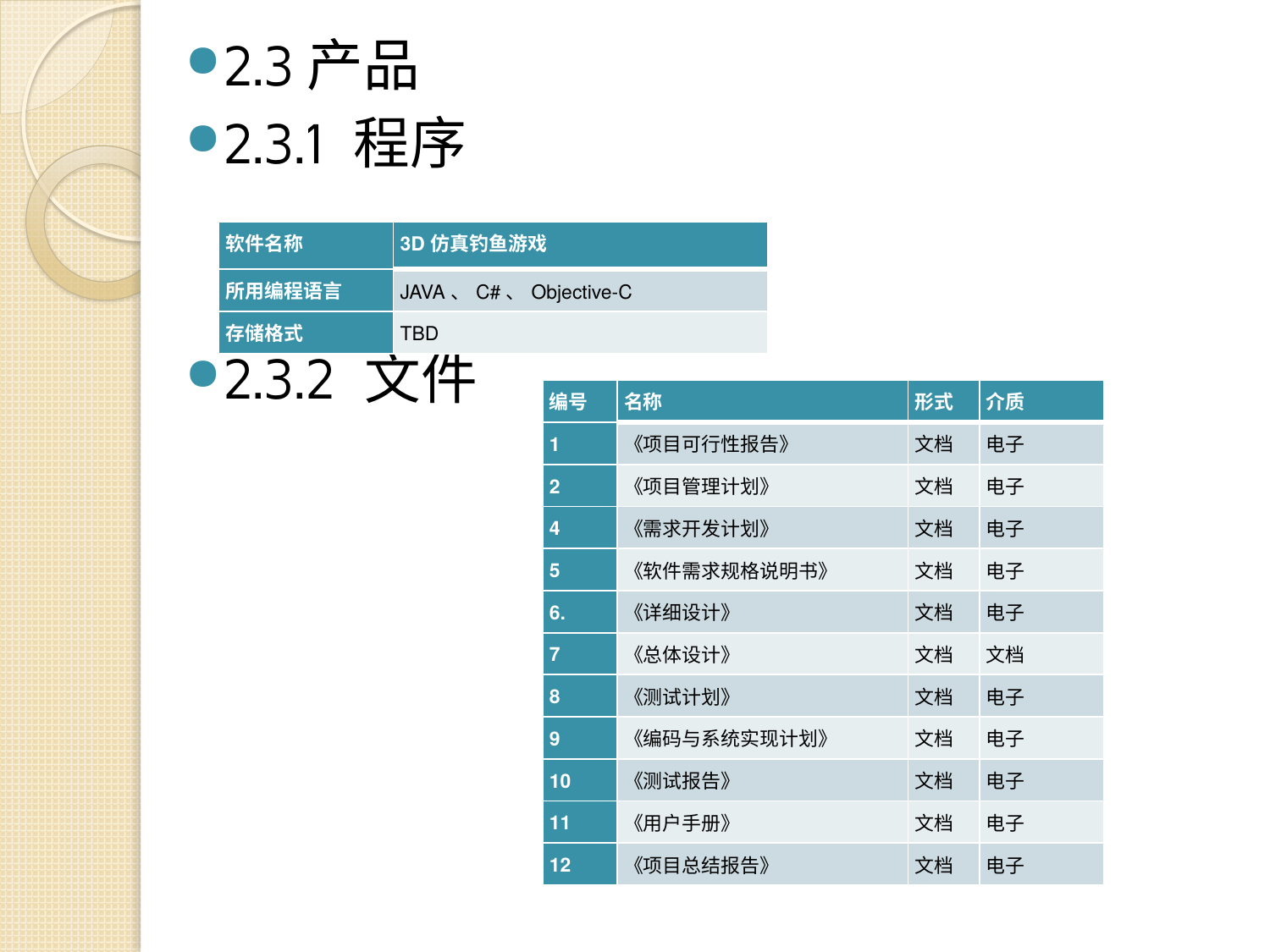

2.3产品
2.3.1 程序

2.3.2 文件
| 软件名称 | 3D仿真钓鱼游戏 |
| --- | --- |
| 所用编程语言 | JAVA、C#、Objective-C |
| 存储格式 | TBD |
| 编号 | 名称 | 形式 | 介质 |
| --- | --- | --- | --- |
| 1 | 《项目可行性报告》 | 文档 | 电子 |
| 2 | 《项目管理计划》 | 文档 | 电子 |
| 4 | 《需求开发计划》 | 文档 | 电子 |
| 5 | 《软件需求规格说明书》 | 文档 | 电子 |
| 6. | 《详细设计》 | 文档 | 电子 |
| 7 | 《总体设计》 | 文档 | 文档 |
| 8 | 《测试计划》 | 文档 | 电子 |
| 9 | 《编码与系统实现计划》 | 文档 | 电子 |
| 10 | 《测试报告》 | 文档 | 电子 |
| 11 | 《用户手册》 | 文档 | 电子 |
| 12 | 《项目总结报告》 | 文档 | 电子 |